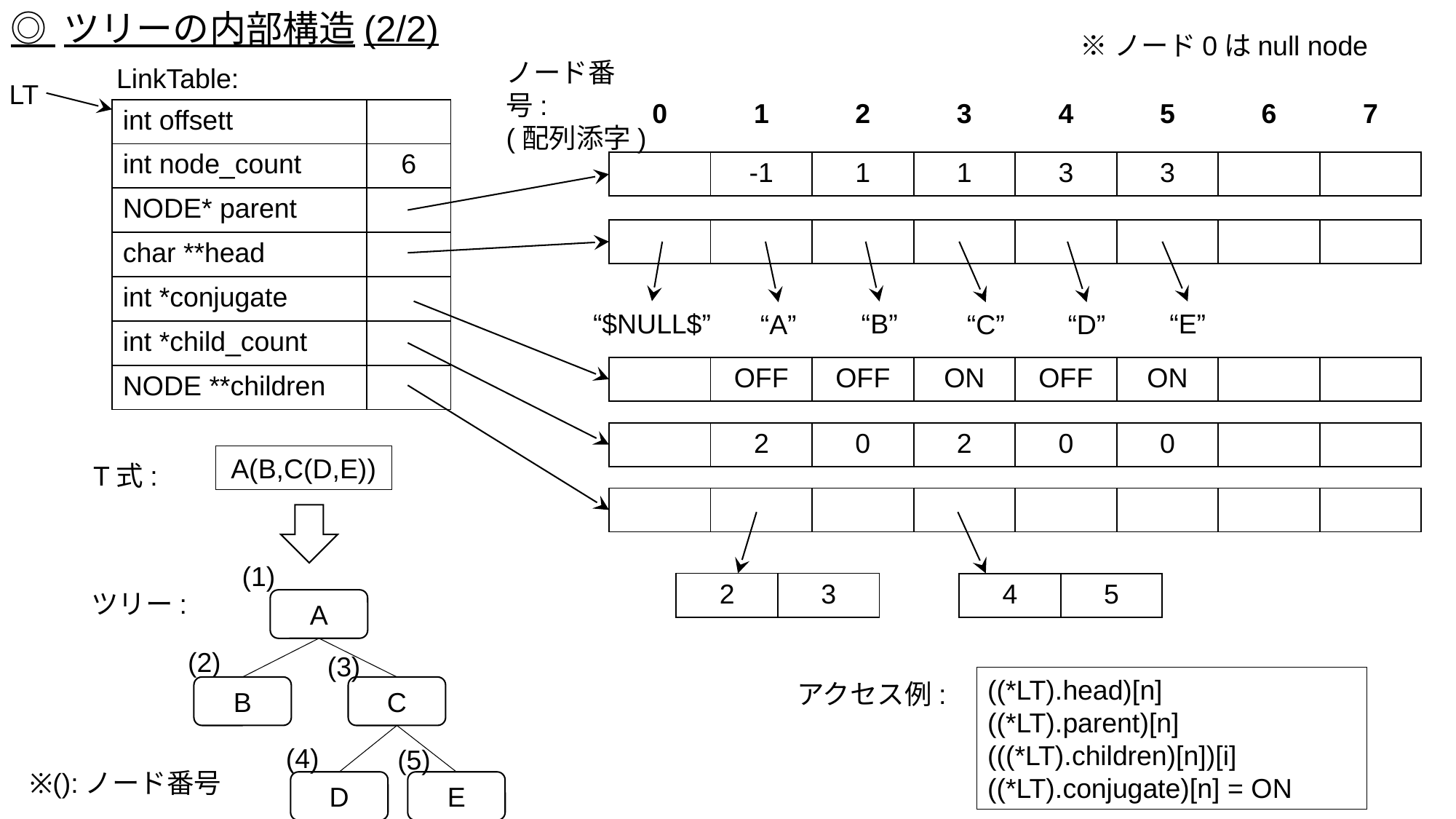

◎ ツリーの内部構造(2/2)
※ノード0はnull node
LinkTable:
ノード番号:
(配列添字)
LT
| 0 | 1 | 2 | 3 | 4 | 5 | 6 | 7 |
| --- | --- | --- | --- | --- | --- | --- | --- |
| int offsett |  |
| --- | --- |
| int node\_count | 6 |
| NODE\* parent |  |
| char \*\*head |  |
| int \*conjugate |  |
| int \*child\_count |  |
| NODE \*\*children |  |
|  | -1 | 1 | 1 | 3 | 3 |  |  |
| --- | --- | --- | --- | --- | --- | --- | --- |
|  |  |  |  |  |  |  |  |
| --- | --- | --- | --- | --- | --- | --- | --- |
“$NULL$”
“B”
“E”
“A”
“C”
“D”
|  | OFF | OFF | ON | OFF | ON |  |  |
| --- | --- | --- | --- | --- | --- | --- | --- |
|  | 2 | 0 | 2 | 0 | 0 |  |  |
| --- | --- | --- | --- | --- | --- | --- | --- |
A(B,C(D,E))
T式:
|  |  |  |  |  |  |  |  |
| --- | --- | --- | --- | --- | --- | --- | --- |

(1)
| 2 | 3 |
| --- | --- |
| 4 | 5 |
| --- | --- |
ツリー:
A
(2)
(3)
((*LT).head)[n]
((*LT).parent)[n]
(((*LT).children)[n])[i]
((*LT).conjugate)[n] = ON
アクセス例:
B
C
(4)
(5)
※():ノード番号
D
E